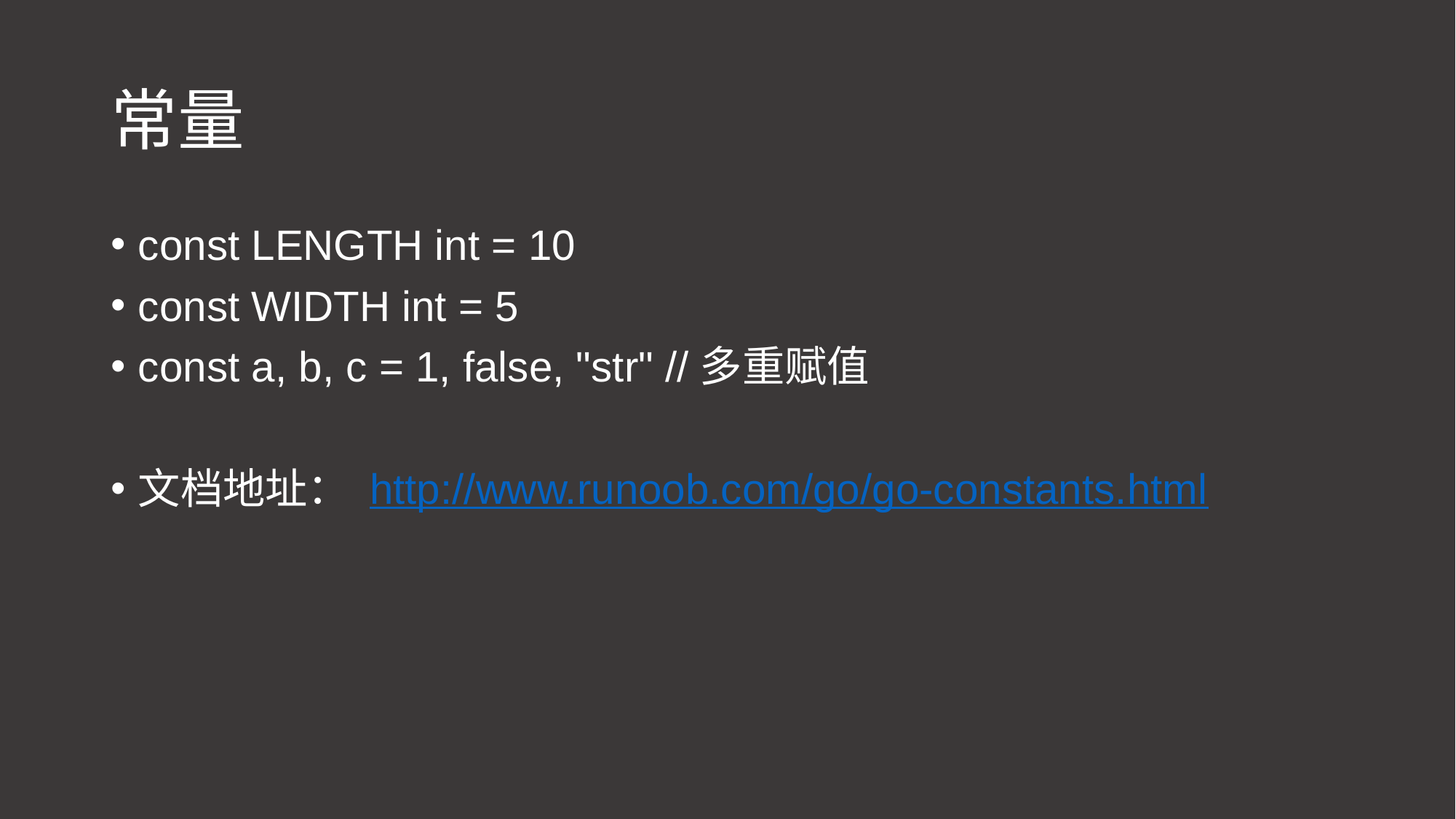

# 常量
const LENGTH int = 10
const WIDTH int = 5
const a, b, c = 1, false, "str" //多重赋值

文档地址： http://www.runoob.com/go/go-constants.html